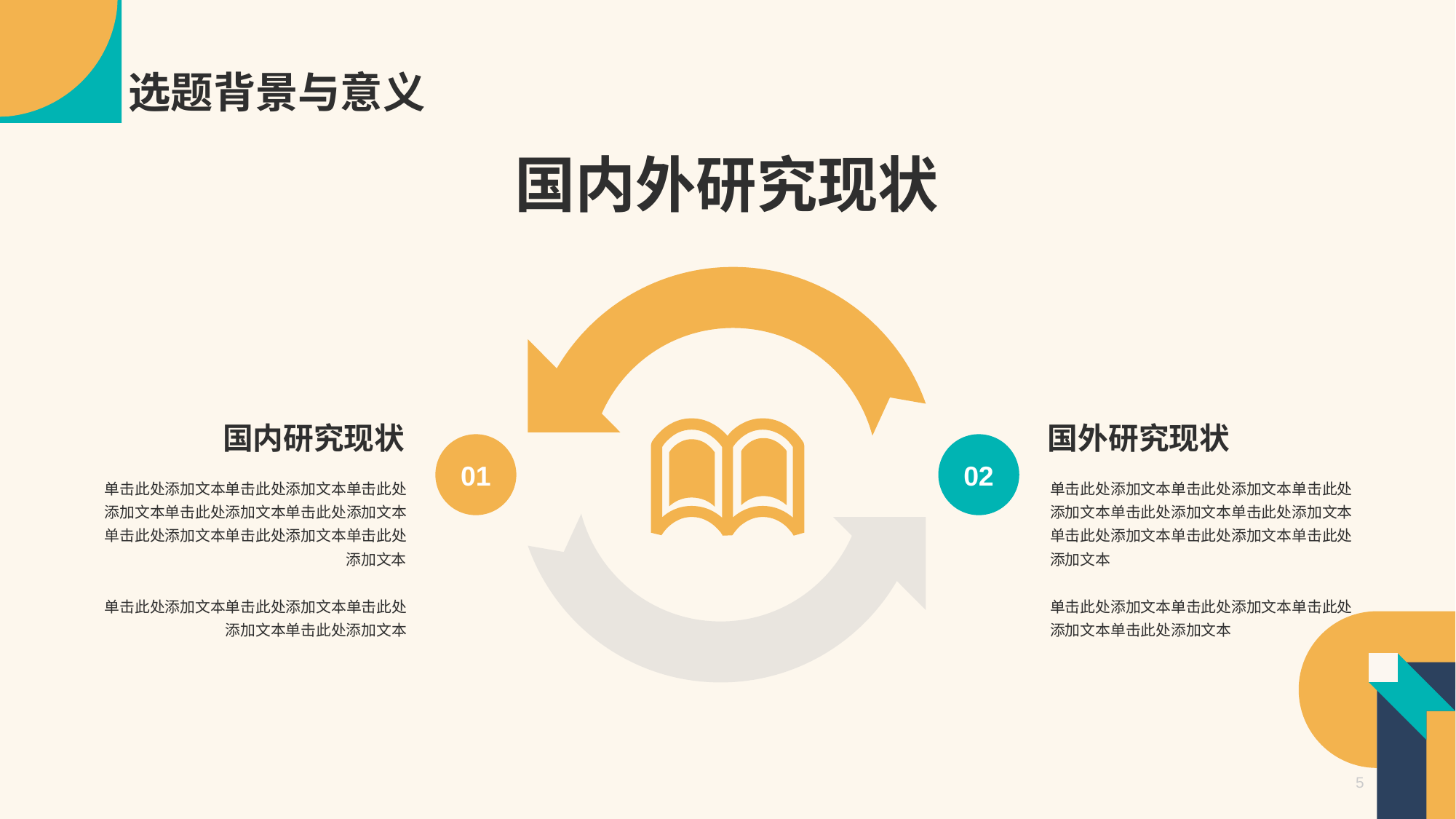

# 选题背景与意义
国内外研究现状

国内研究现状
单击此处添加文本单击此处添加文本单击此处添加文本单击此处添加文本单击此处添加文本单击此处添加文本单击此处添加文本单击此处添加文本

单击此处添加文本单击此处添加文本单击此处添加文本单击此处添加文本
01
国外研究现状
单击此处添加文本单击此处添加文本单击此处添加文本单击此处添加文本单击此处添加文本单击此处添加文本单击此处添加文本单击此处添加文本

单击此处添加文本单击此处添加文本单击此处添加文本单击此处添加文本
02
5